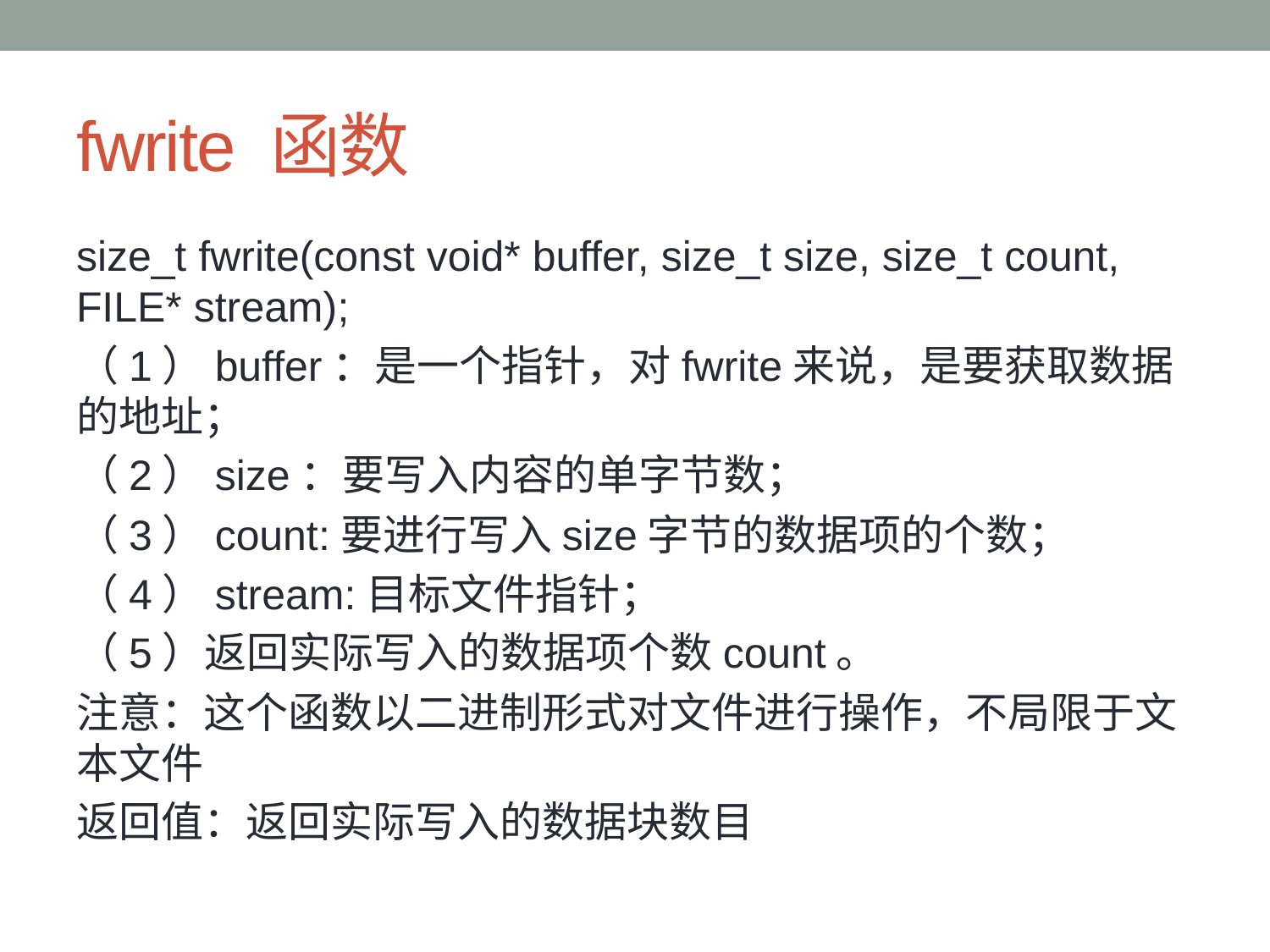

# fwrite 函数
size_t fwrite(const void* buffer, size_t size, size_t count, FILE* stream);
（1）buffer：是一个指针，对fwrite来说，是要获取数据的地址；
（2）size：要写入内容的单字节数；
（3）count:要进行写入size字节的数据项的个数；
（4）stream:目标文件指针；
（5）返回实际写入的数据项个数count。
注意：这个函数以二进制形式对文件进行操作，不局限于文本文件
返回值：返回实际写入的数据块数目